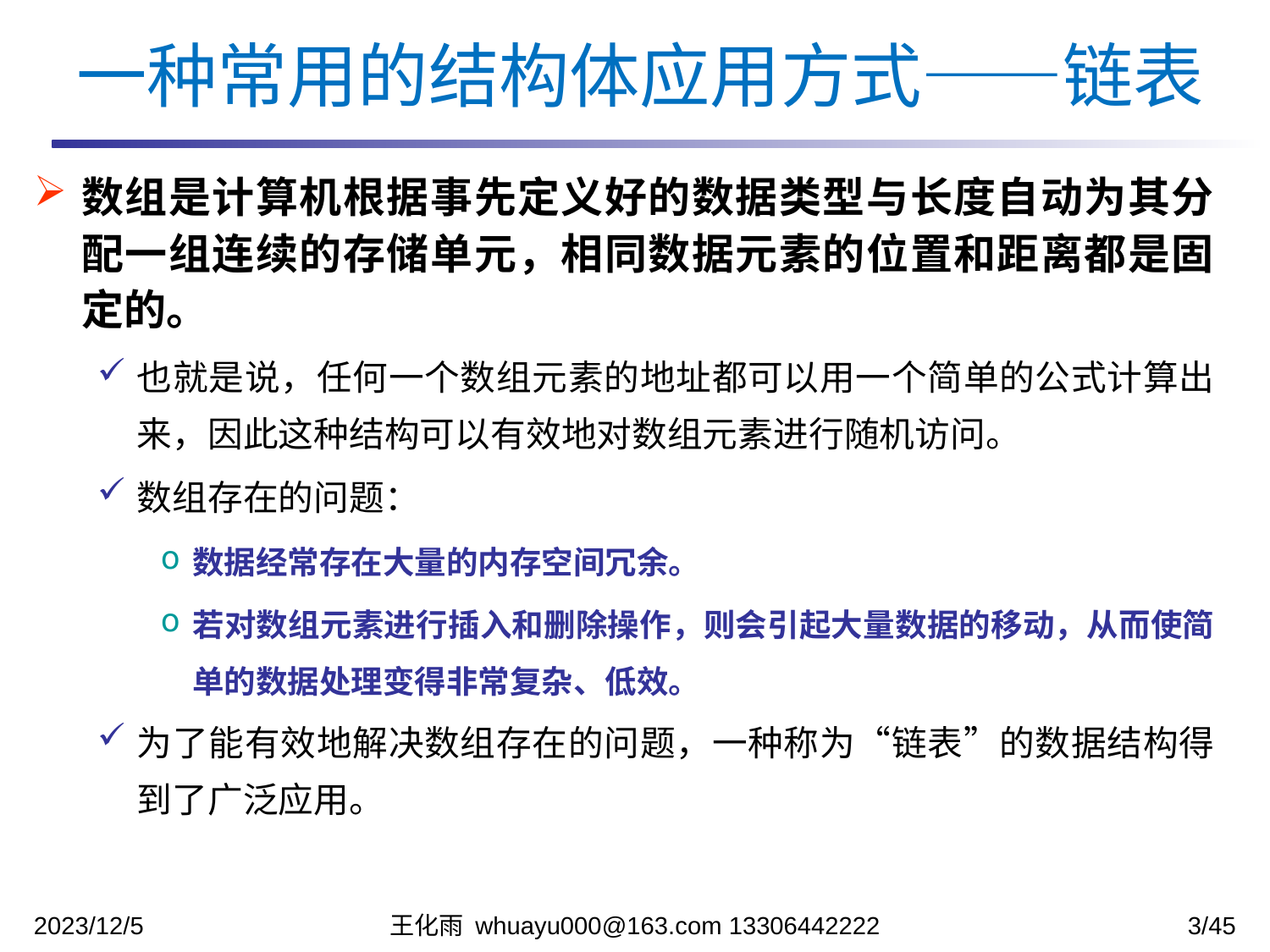

一种常用的结构体应用方式——链表
数组是计算机根据事先定义好的数据类型与长度自动为其分配一组连续的存储单元，相同数据元素的位置和距离都是固定的。
也就是说，任何一个数组元素的地址都可以用一个简单的公式计算出来，因此这种结构可以有效地对数组元素进行随机访问。
数组存在的问题：
数据经常存在大量的内存空间冗余。
若对数组元素进行插入和删除操作，则会引起大量数据的移动，从而使简单的数据处理变得非常复杂、低效。
为了能有效地解决数组存在的问题，一种称为“链表”的数据结构得到了广泛应用。
2023/12/5
王化雨 whuayu000@163.com 13306442222
3/45